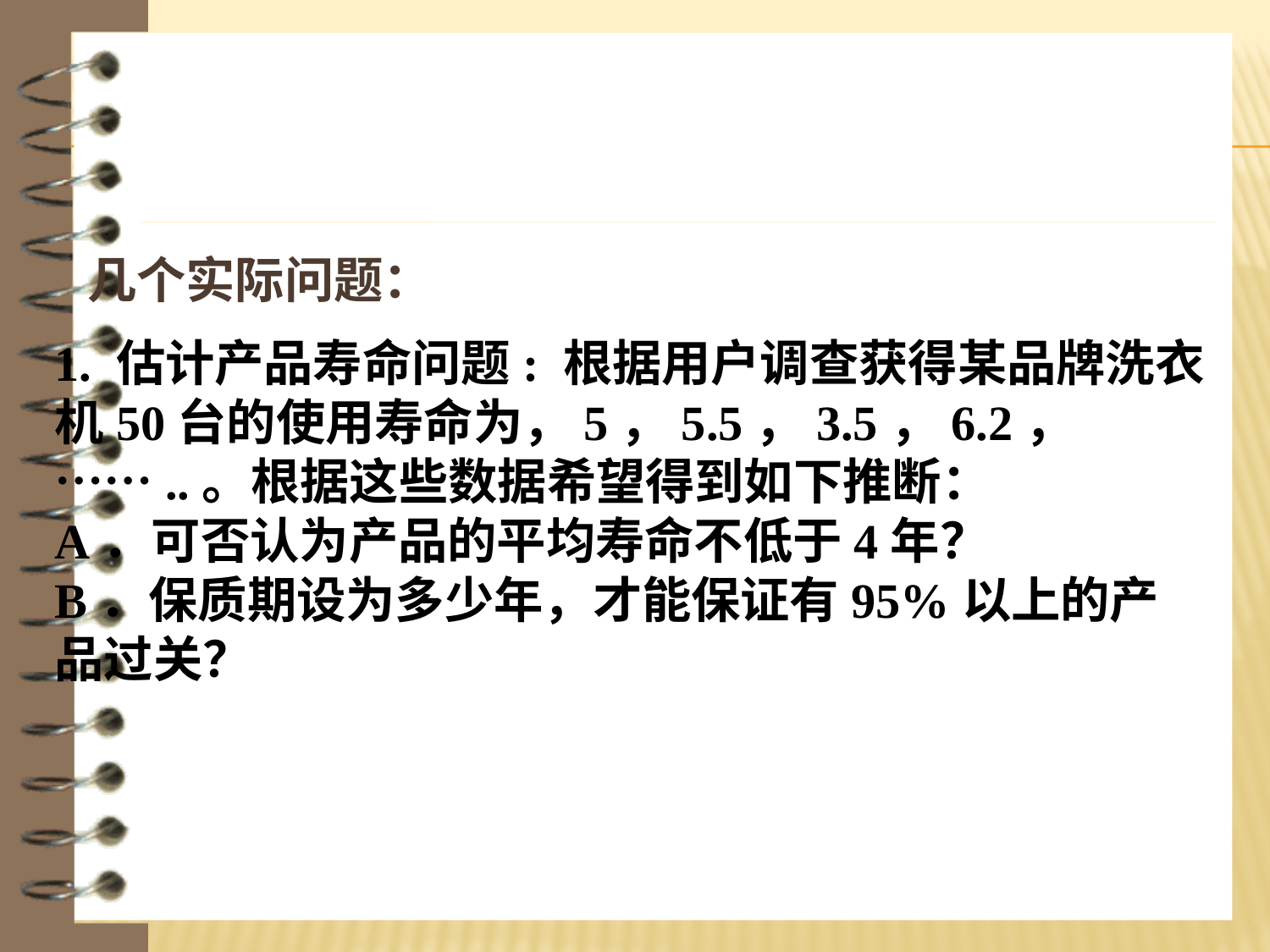

#
几个实际问题：
1. 估计产品寿命问题: 根据用户调查获得某品牌洗衣机50台的使用寿命为，5，5.5，3.5，6.2，……..。根据这些数据希望得到如下推断：
A．可否认为产品的平均寿命不低于4年？
B．保质期设为多少年，才能保证有95%以上的产品过关？